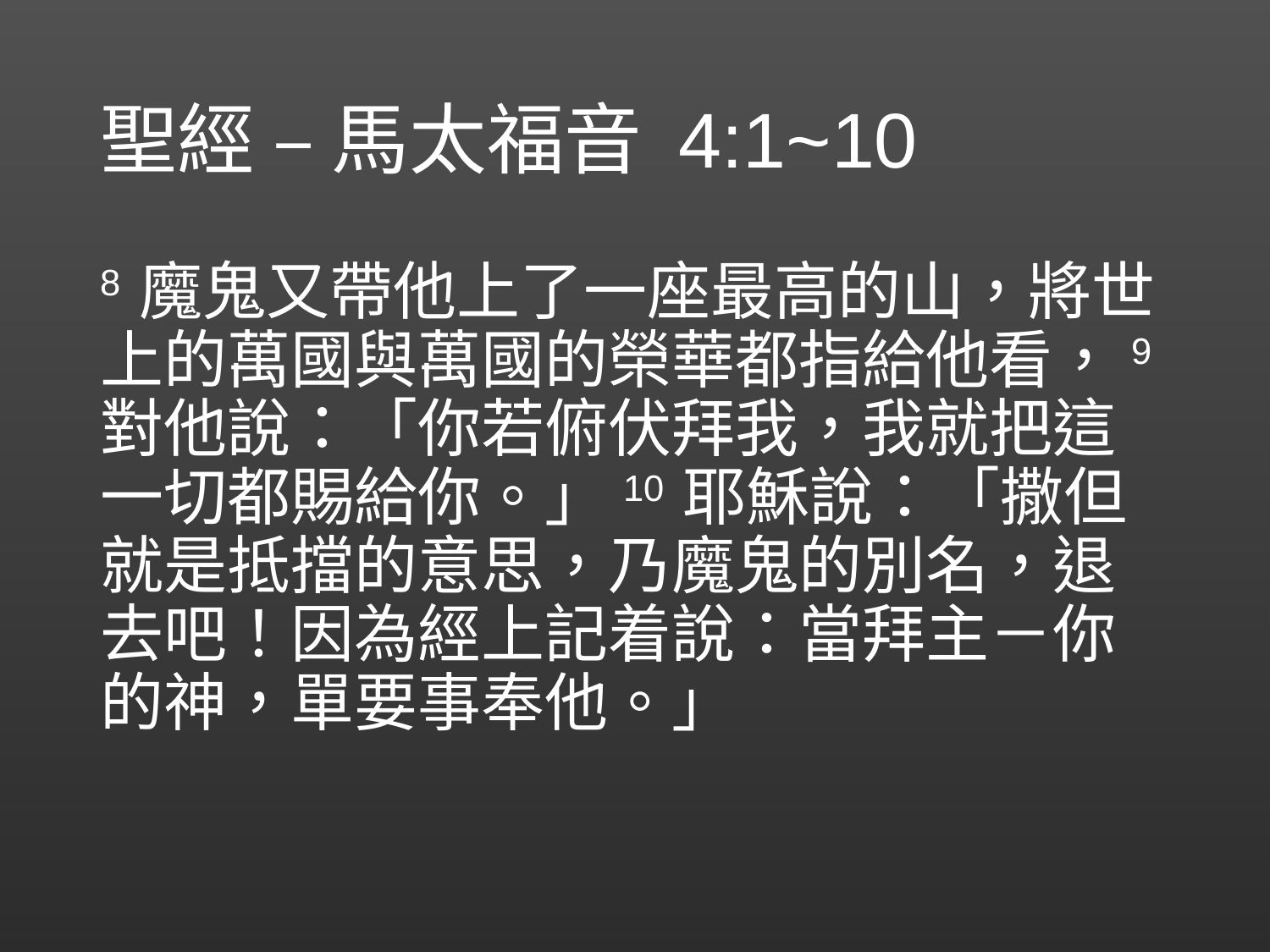

# 聖經 – 馬太福音 4:1~10
8 魔鬼又帶他上了一座最高的山，將世上的萬國與萬國的榮華都指給他看，9 對他說：「你若俯伏拜我，我就把這一切都賜給你。」10 耶穌說：「撒但就是抵擋的意思，乃魔鬼的別名，退去吧！因為經上記着說：當拜主－你的神，單要事奉他。」